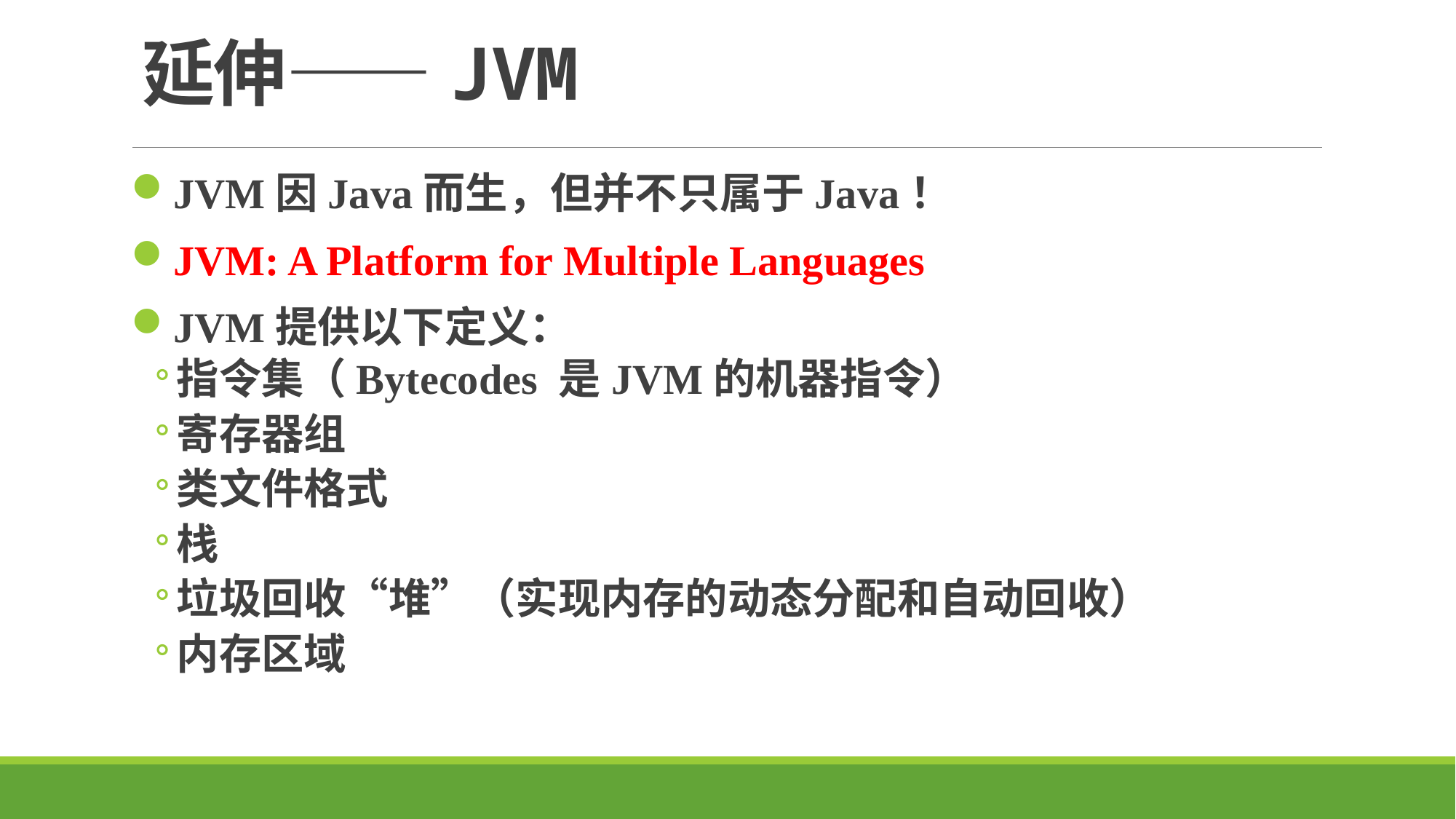

# 延伸——JVM
JVM因Java而生，但并不只属于Java！
JVM: A Platform for Multiple Languages
JVM提供以下定义：
指令集（Bytecodes 是JVM的机器指令）
寄存器组
类文件格式
栈
垃圾回收“堆”（实现内存的动态分配和自动回收）
内存区域